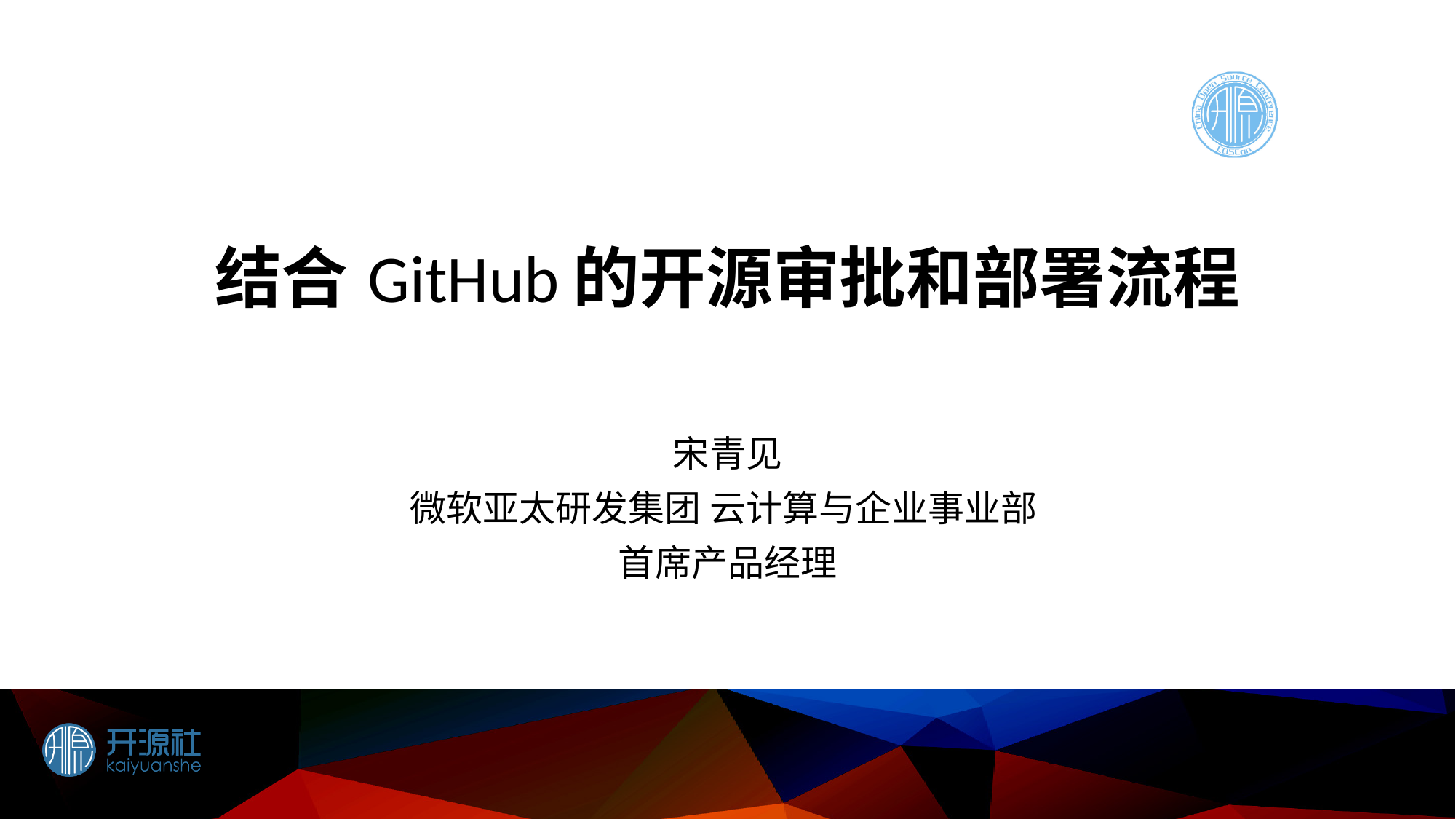

# 结合GitHub的开源审批和部署流程
宋青见
微软亚太研发集团 云计算与企业事业部
首席产品经理